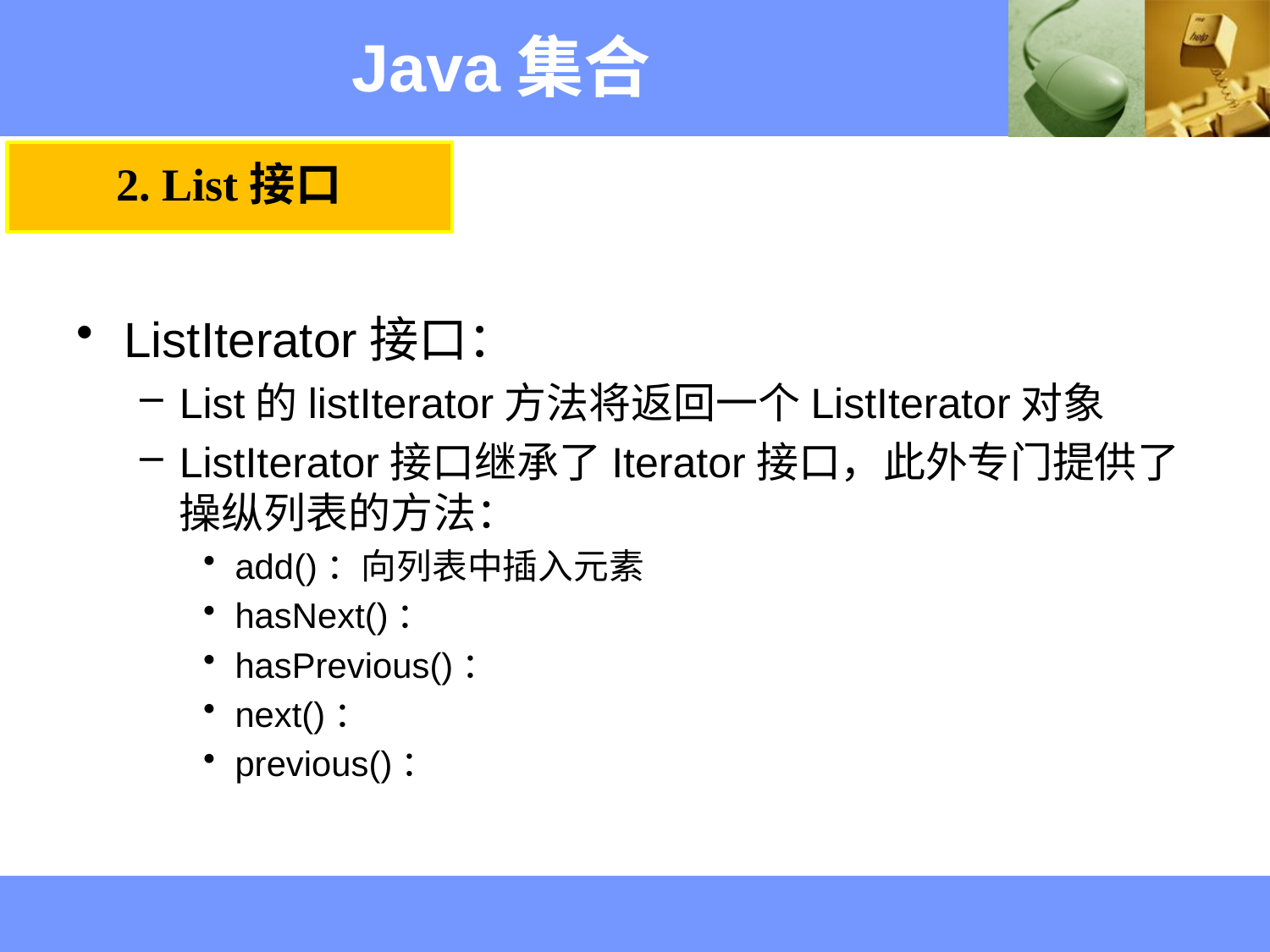

Java集合

2. List接口
ListIterator接口：
List的listIterator方法将返回一个ListIterator对象
ListIterator接口继承了Iterator接口，此外专门提供了操纵列表的方法：
add()：向列表中插入元素
hasNext()：
hasPrevious()：
next()：
previous()：